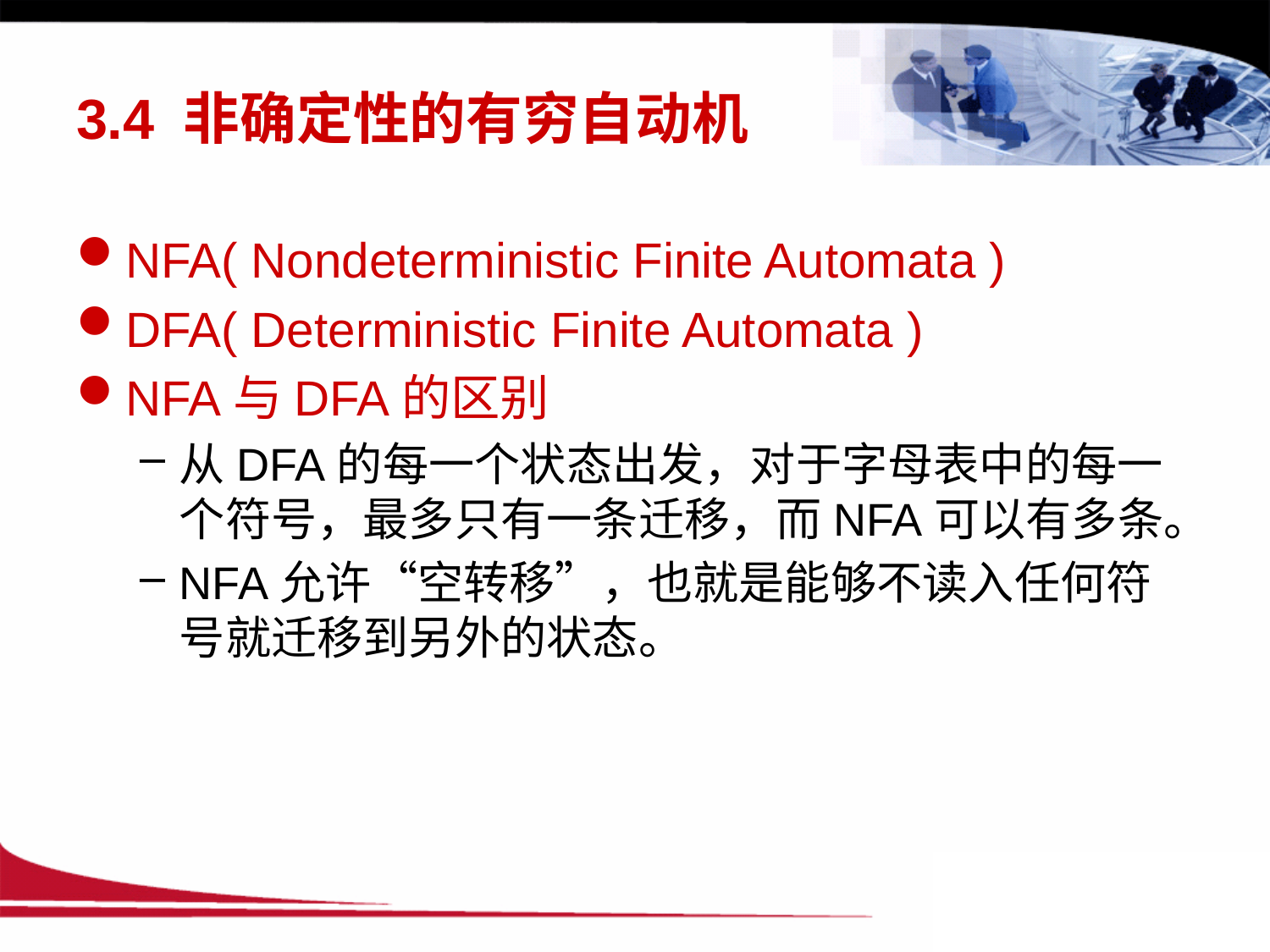

# 3.4 非确定性的有穷自动机
NFA( Nondeterministic Finite Automata )
DFA( Deterministic Finite Automata )
NFA与DFA的区别
从DFA的每一个状态出发，对于字母表中的每一个符号，最多只有一条迁移，而NFA可以有多条。
NFA允许“空转移”，也就是能够不读入任何符号就迁移到另外的状态。